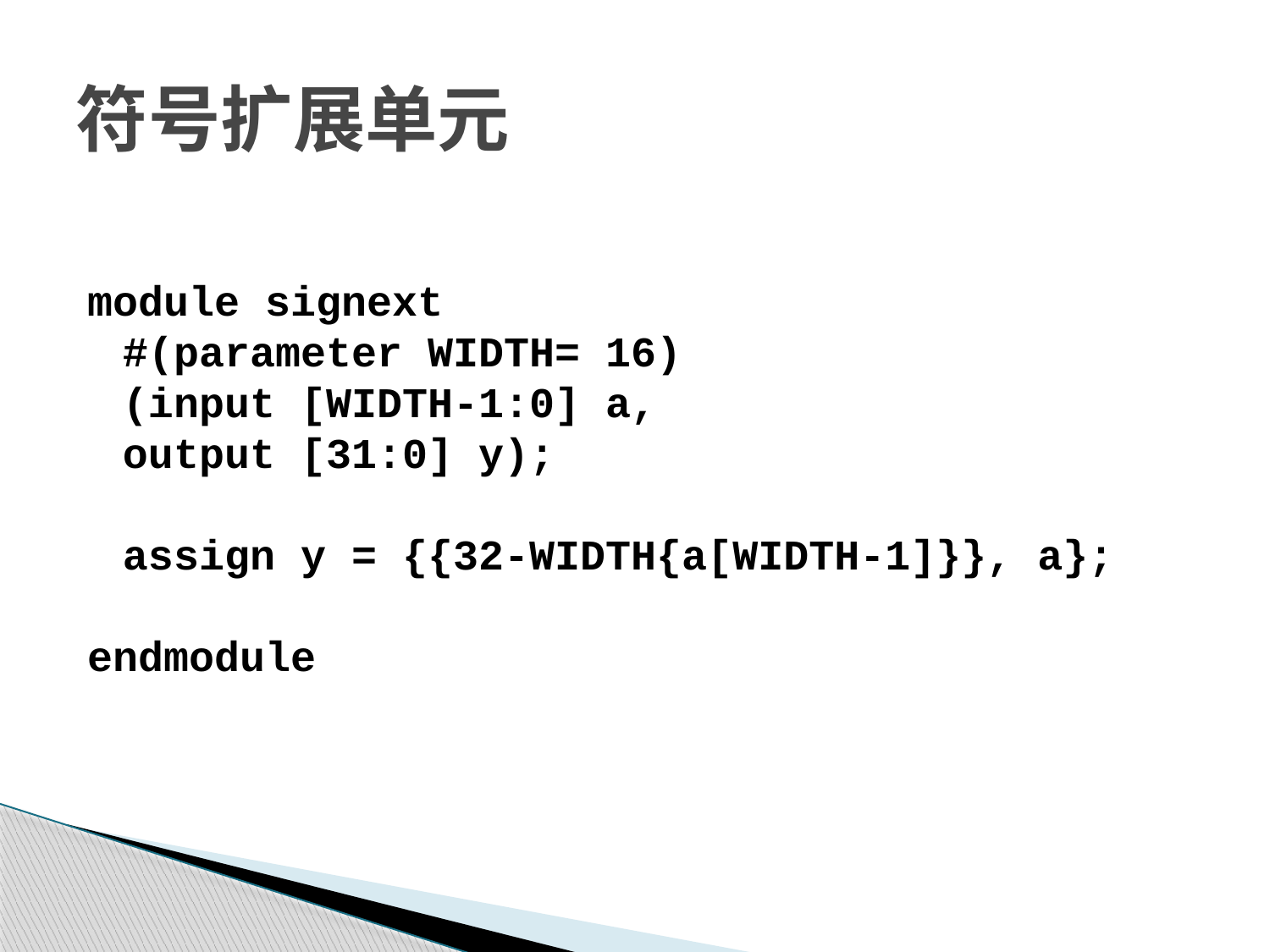

# 符号扩展单元
module signext
	#(parameter WIDTH= 16)
	(input [WIDTH-1:0] a,
	output [31:0] y);

	assign y = {{32-WIDTH{a[WIDTH-1]}}, a};

endmodule